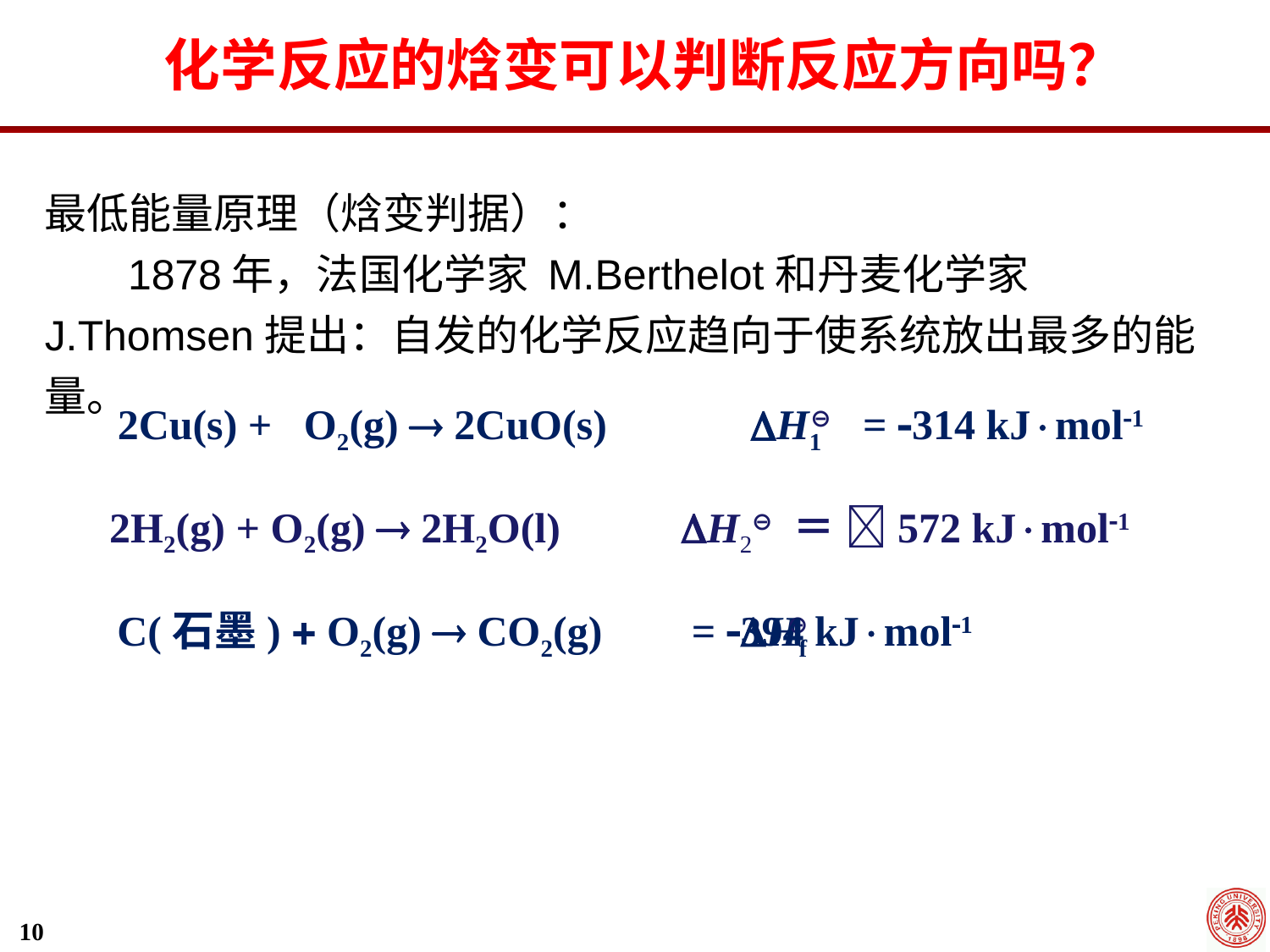

化学反应的焓变可以判断反应方向吗？

最低能量原理（焓变判据）：
       1878年，法国化学家 M.Berthelot和丹麦化学家J.Thomsen提出：自发的化学反应趋向于使系统放出最多的能量。
2Cu(s) +   O2(g) → 2CuO(s)   	        ΔH1 ⊖   = −314 kJ⋅mol−1
2H2(g) + O2(g) → 2H2O(l)       	ΔH2⊖ ＝ −572 kJ⋅mol−1
C(石墨) + O2(g) → CO2(g)             ΔHf ⊖              = −394 kJ⋅mol−1
10